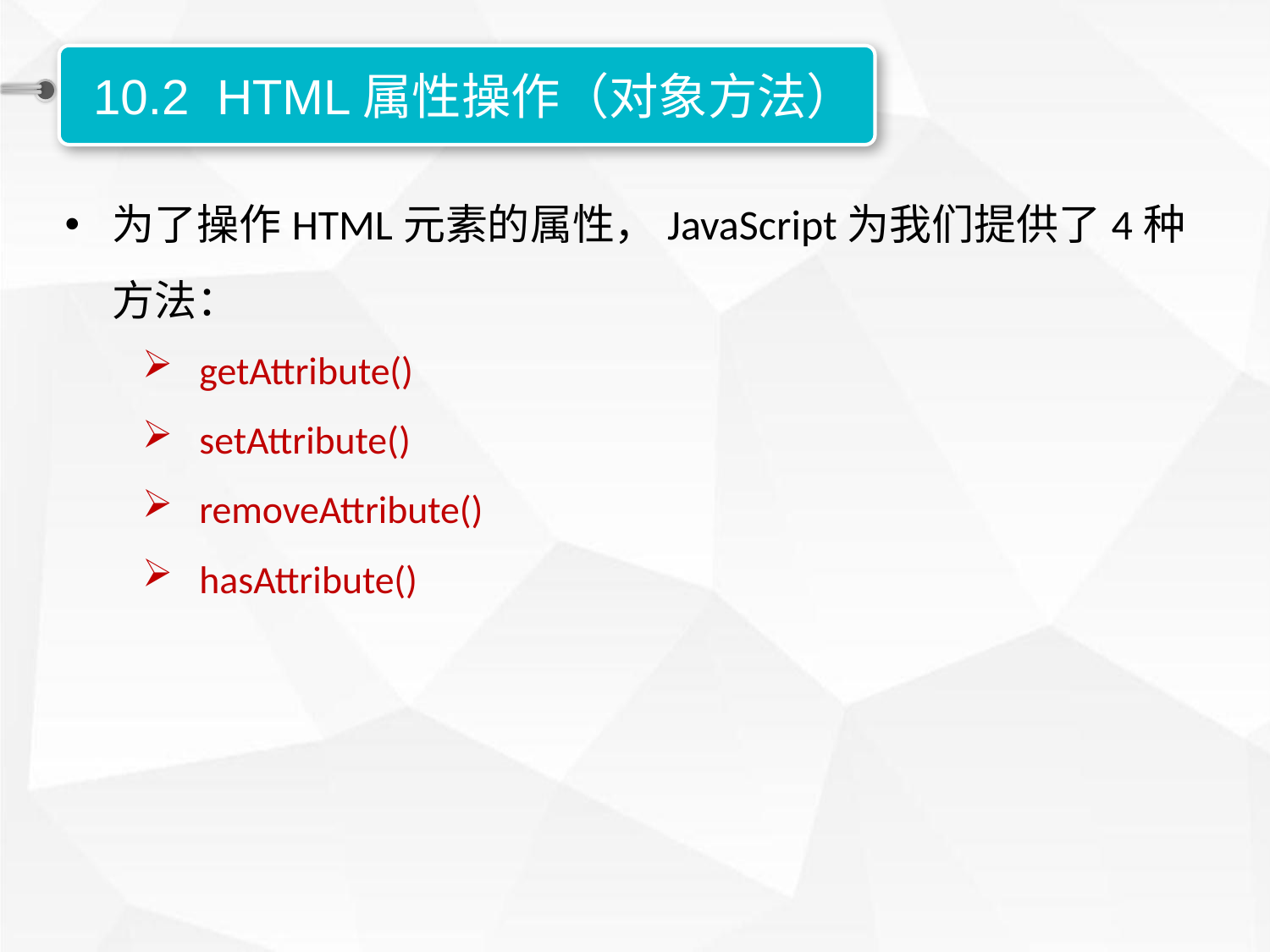

10.2  HTML属性操作（对象方法）

为了操作HTML元素的属性，JavaScript为我们提供了4种方法：
  getAttribute()
  setAttribute()
  removeAttribute()
  hasAttribute()